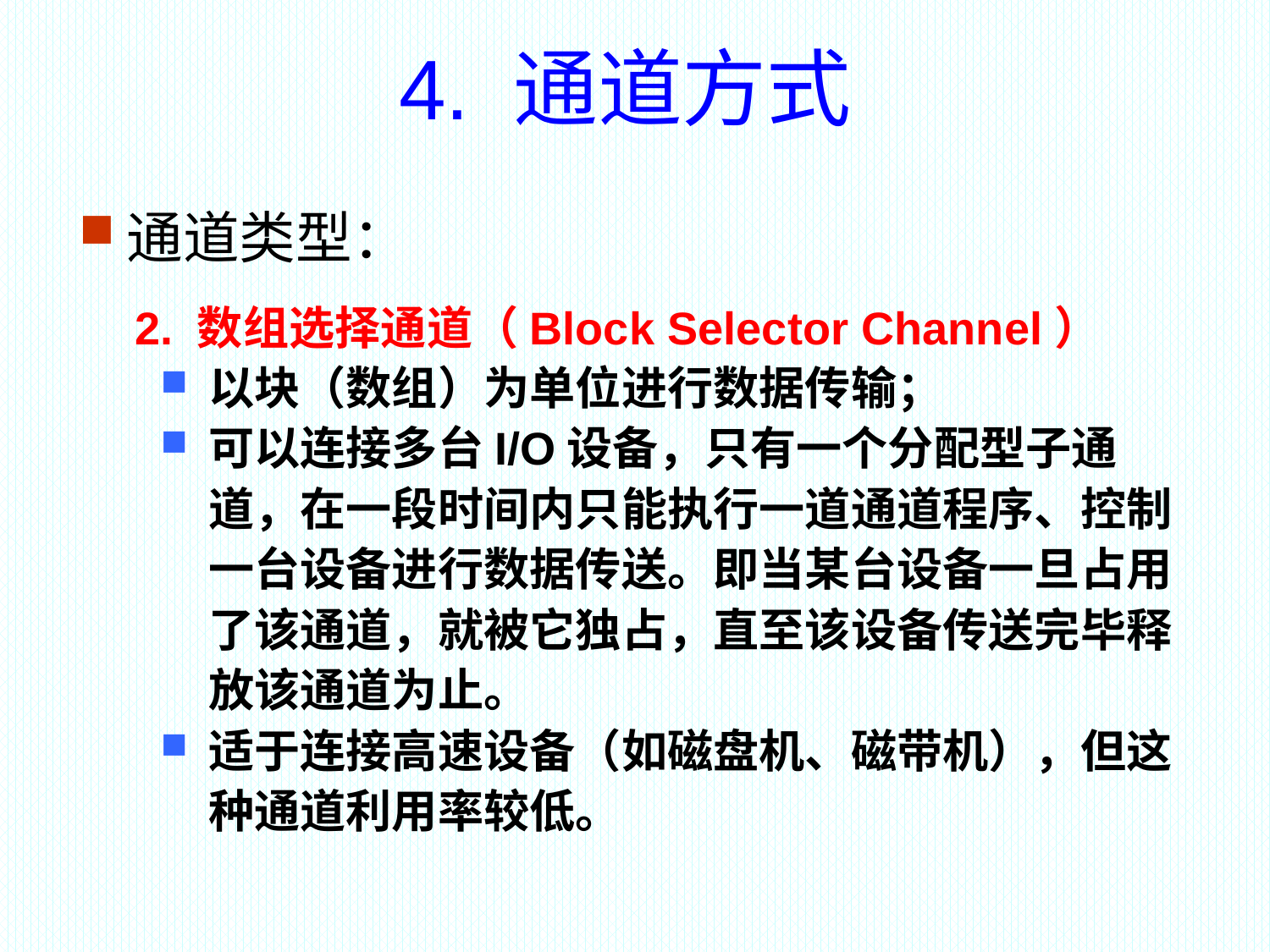

4. 通道方式
通道类型：
   2. 数组选择通道（Block Selector Channel）
以块（数组）为单位进行数据传输；
可以连接多台I/O设备，只有一个分配型子通道，在一段时间内只能执行一道通道程序、控制一台设备进行数据传送。即当某台设备一旦占用了该通道，就被它独占，直至该设备传送完毕释放该通道为止。
适于连接高速设备（如磁盘机、磁带机），但这种通道利用率较低。